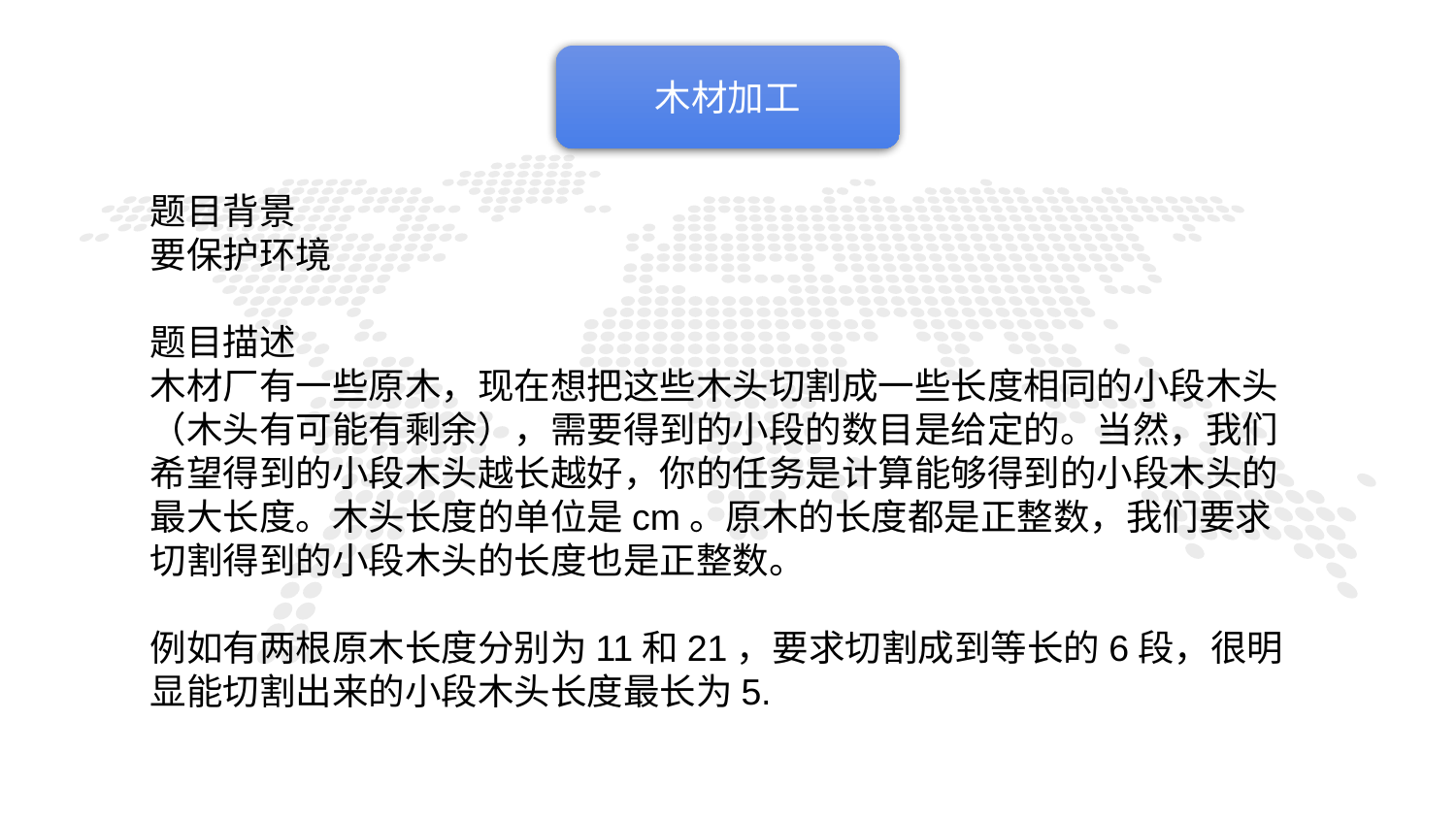

木材加工
题目背景
要保护环境

题目描述
木材厂有一些原木，现在想把这些木头切割成一些长度相同的小段木头（木头有可能有剩余），需要得到的小段的数目是给定的。当然，我们希望得到的小段木头越长越好，你的任务是计算能够得到的小段木头的最大长度。木头长度的单位是cm。原木的长度都是正整数，我们要求切割得到的小段木头的长度也是正整数。

例如有两根原木长度分别为11和21，要求切割成到等长的6段，很明显能切割出来的小段木头长度最长为5.